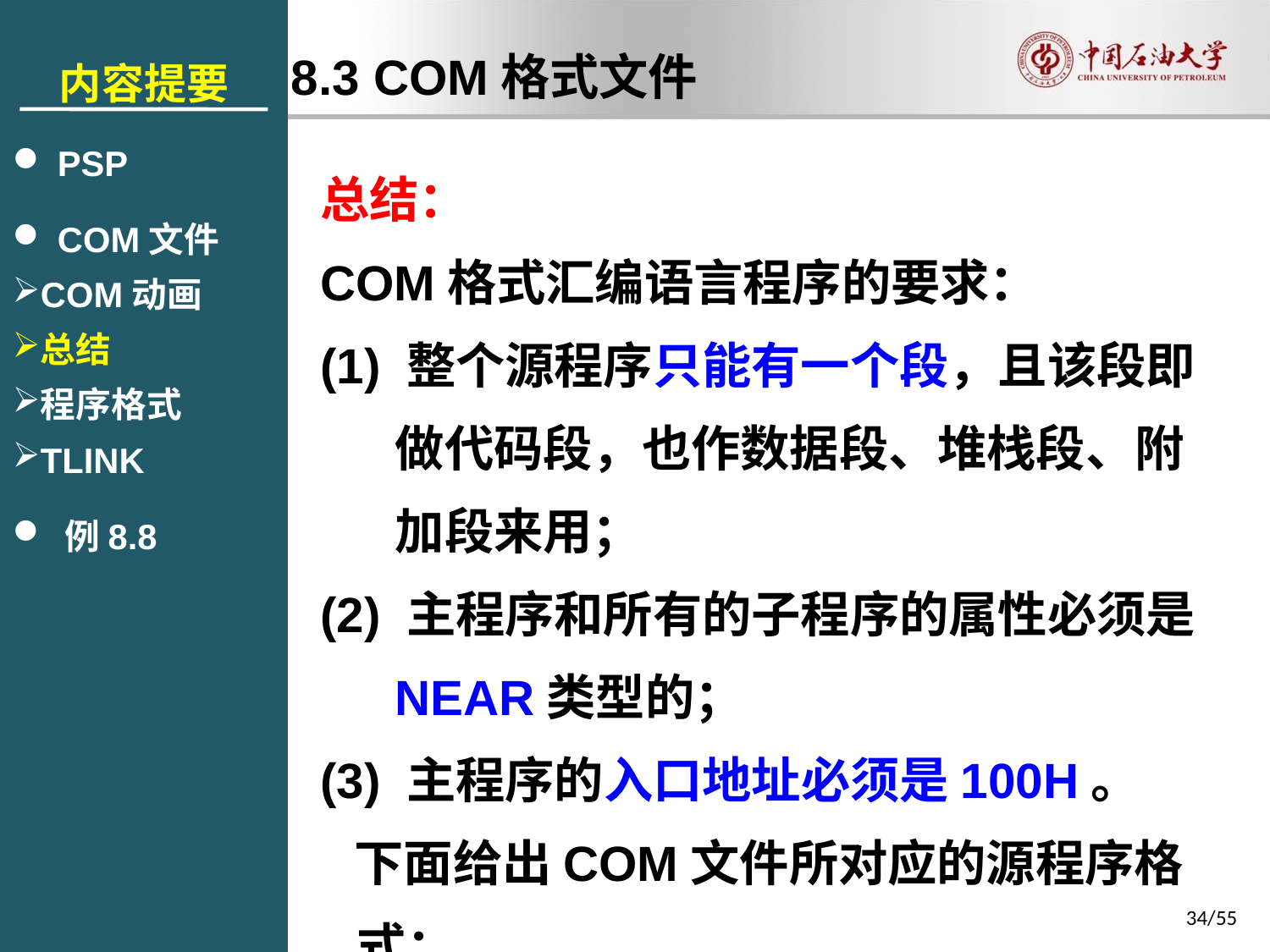

内容提要
 PSP
 COM文件
COM动画
总结
程序格式
TLINK
 例8.8
8.3 COM格式文件
总结：
COM格式汇编语言程序的要求：
(1) 整个源程序只能有一个段，且该段即做代码段，也作数据段、堆栈段、附加段来用；
(2) 主程序和所有的子程序的属性必须是NEAR类型的；
(3) 主程序的入口地址必须是100H。
  下面给出COM文件所对应的源程序格式：
34/55